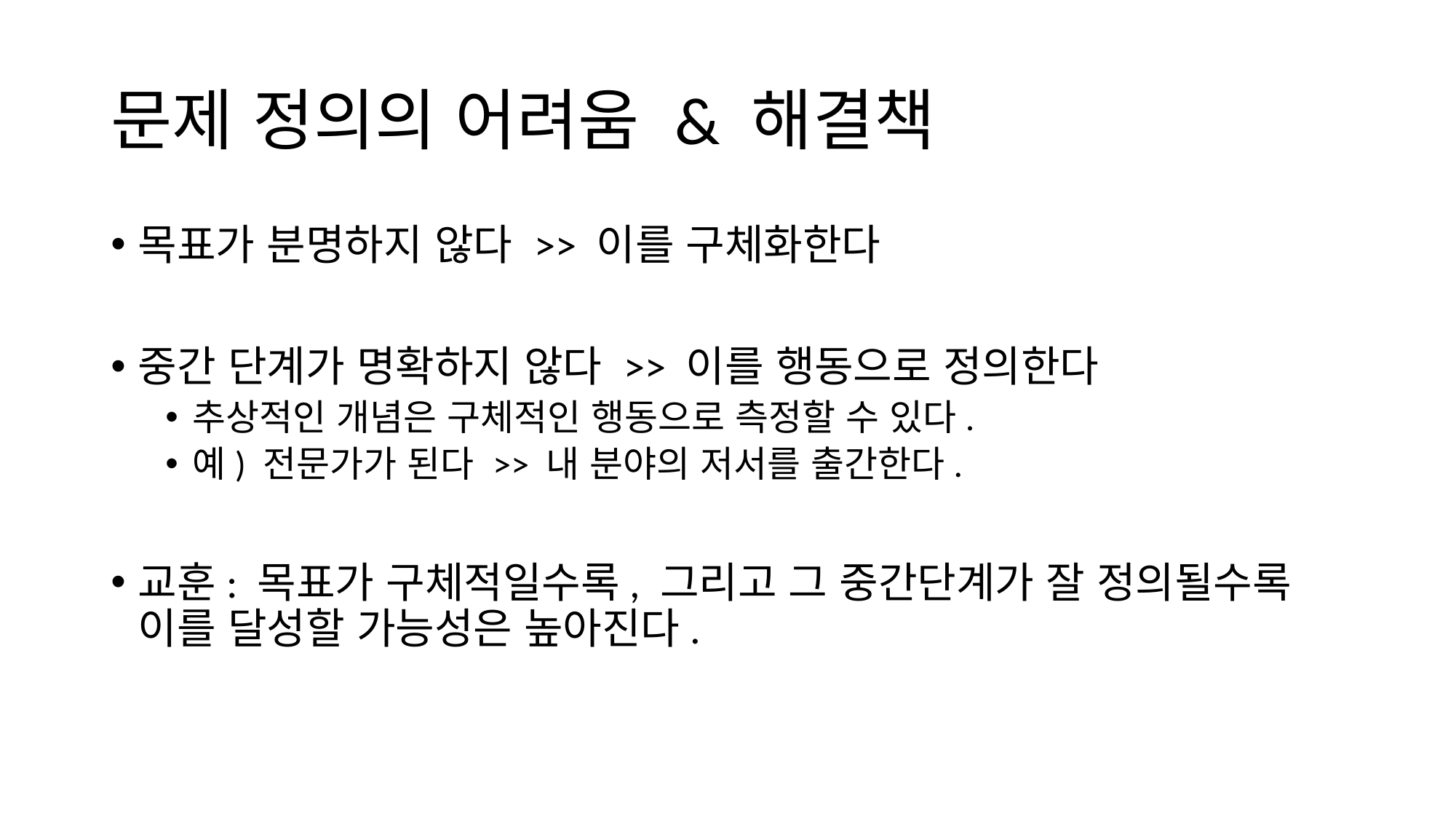

# 문제 정의의 어려움 & 해결책
목표가 분명하지 않다 >> 이를 구체화한다

중간 단계가 명확하지 않다 >> 이를 행동으로 정의한다
추상적인 개념은 구체적인 행동으로 측정할 수 있다.
예) 전문가가 된다 >> 내 분야의 저서를 출간한다.

교훈: 목표가 구체적일수록, 그리고 그 중간단계가 잘 정의될수록 이를 달성할 가능성은 높아진다.